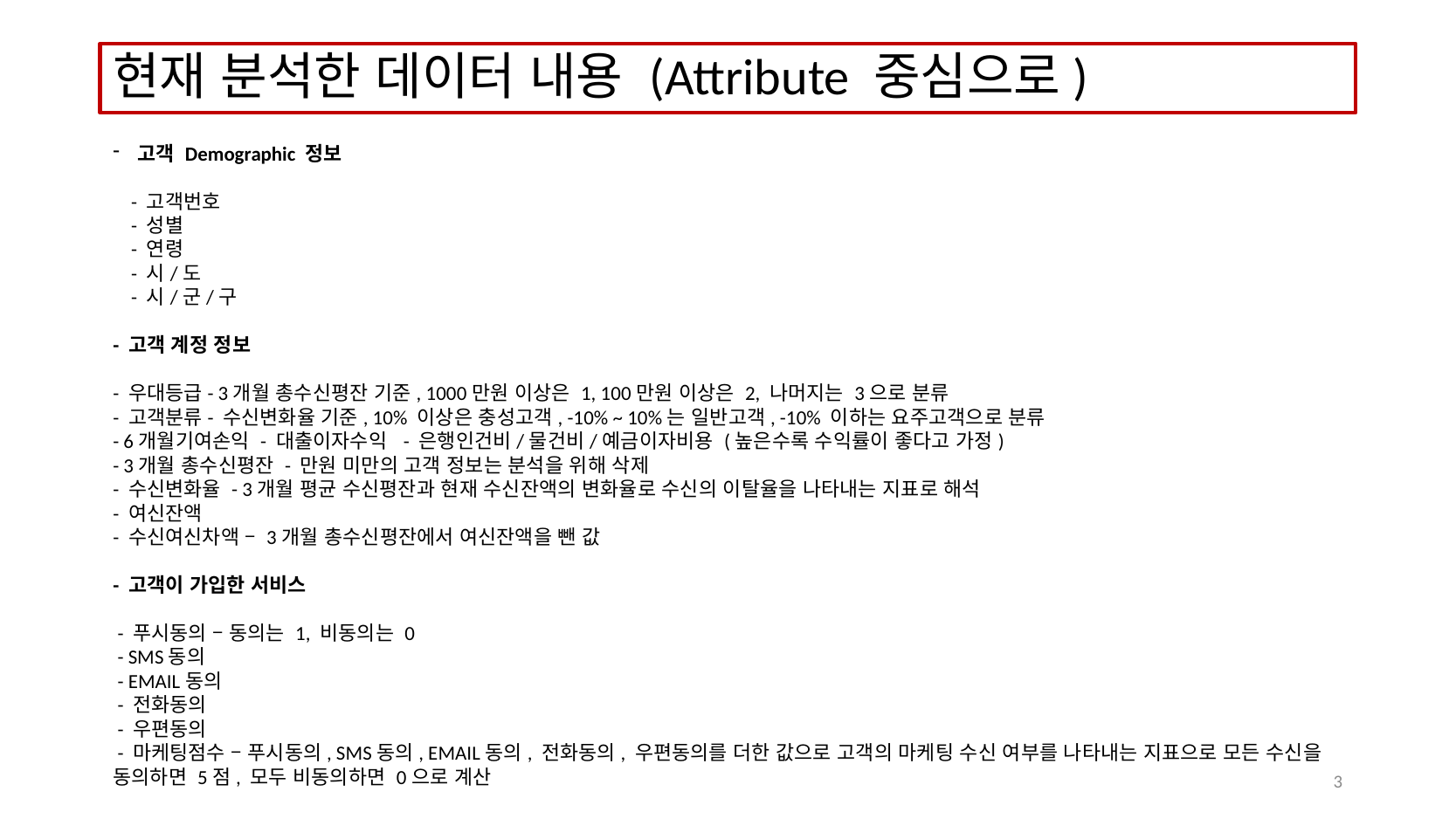

# 현재 분석한 데이터 내용 (Attribute 중심으로)
고객 Demographic 정보

    - 고객번호
    - 성별
    - 연령
    - 시/도
    - 시/군/구

- 고객 계정 정보

- 우대등급- 3개월 총수신평잔 기준, 1000만원 이상은 1, 100만원 이상은 2, 나머지는 3으로 분류
- 고객분류- 수신변화율 기준, 10% 이상은 충성고객, -10% ~ 10%는 일반고객, -10% 이하는 요주고객으로 분류
- 6개월기여손익 - 대출이자수익  - 은행인건비/물건비/예금이자비용 (높은수록 수익률이 좋다고 가정)
- 3개월 총수신평잔 - 만원 미만의 고객 정보는 분석을 위해 삭제
- 수신변화율 - 3개월 평균 수신평잔과 현재 수신잔액의 변화율로 수신의 이탈율을 나타내는 지표로 해석
- 여신잔액
- 수신여신차액 – 3개월 총수신평잔에서 여신잔액을 뺀 값

- 고객이 가입한 서비스

 - 푸시동의 – 동의는 1, 비동의는 0
 - SMS동의
 - EMAIL동의
 - 전화동의
 - 우편동의
 - 마케팅점수 – 푸시동의, SMS동의, EMAIL동의, 전화동의, 우편동의를 더한 값으로 고객의 마케팅 수신 여부를 나타내는 지표으로 모든 수신을 동의하면 5점, 모두 비동의하면 0으로 계산

3